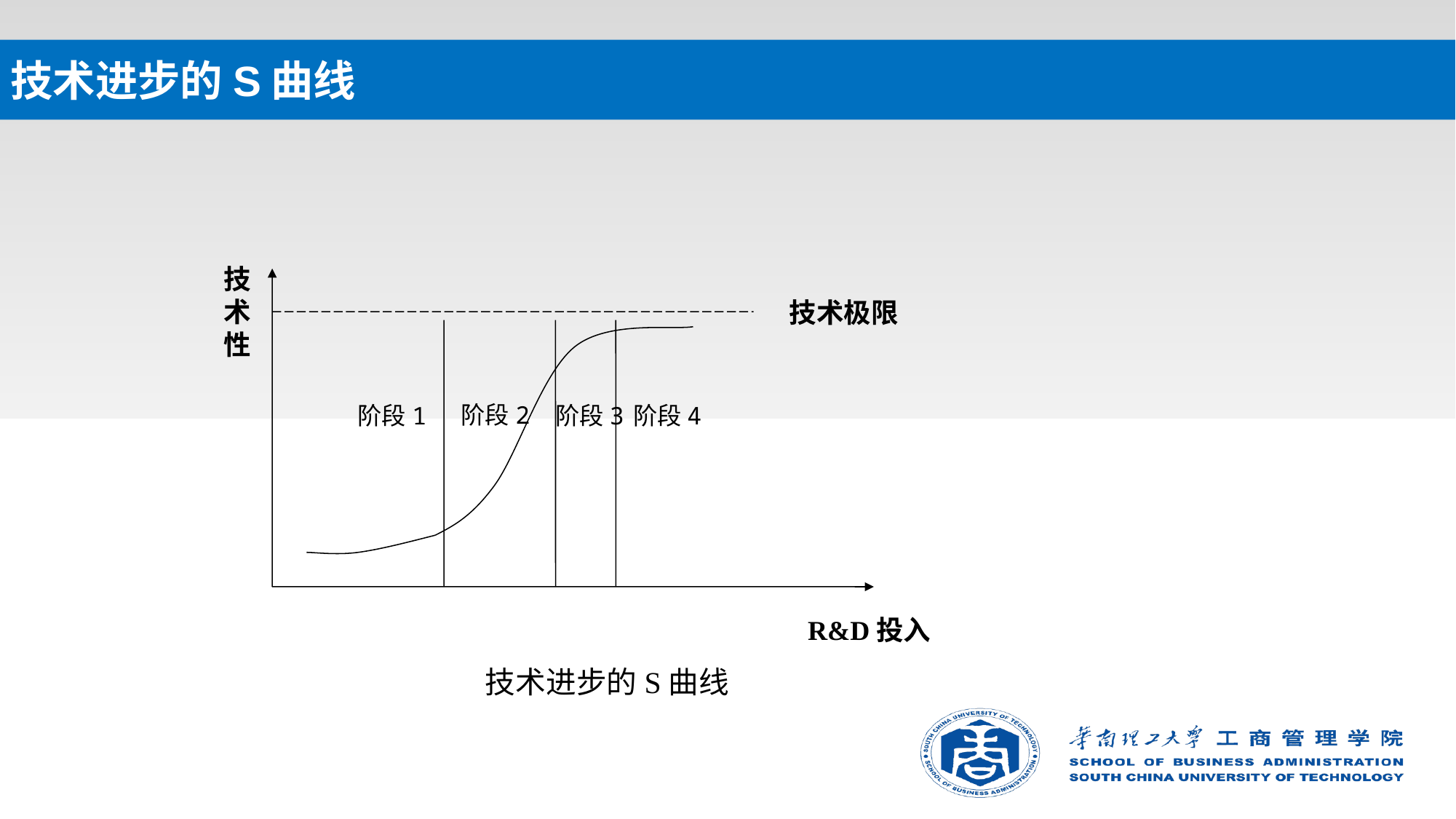

# 技术进步的S曲线

技
术
性

技术极限

阶段1
阶段3
阶段4
阶段2

R&D投入
技术进步的S曲线